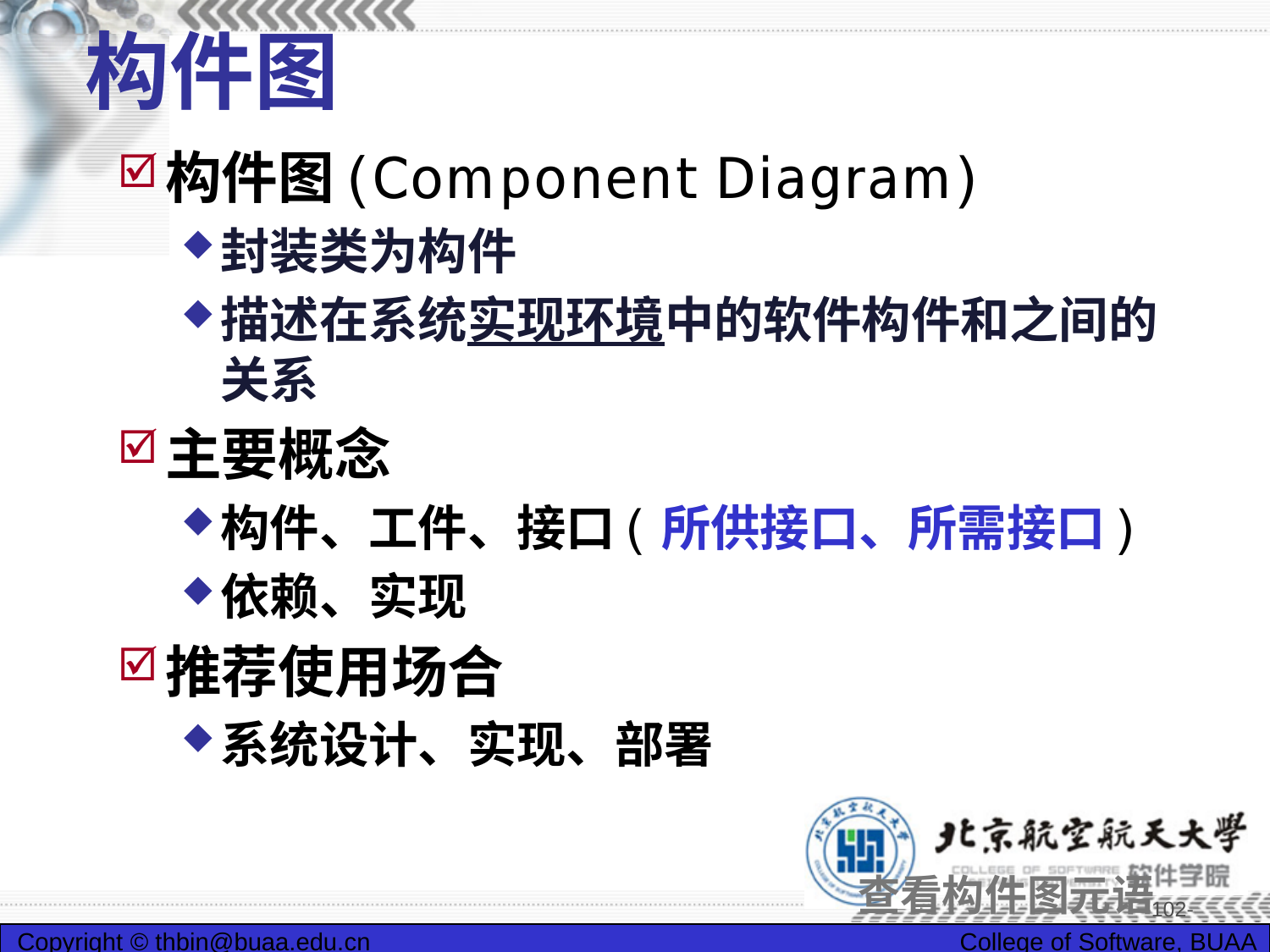

# 构件图
构件图(Component Diagram)
封装类为构件
描述在系统实现环境中的软件构件和之间的关系
主要概念
构件、工件、接口(所供接口、所需接口)
依赖、实现
推荐使用场合
系统设计、实现、部署
查看构件图元语
-102-